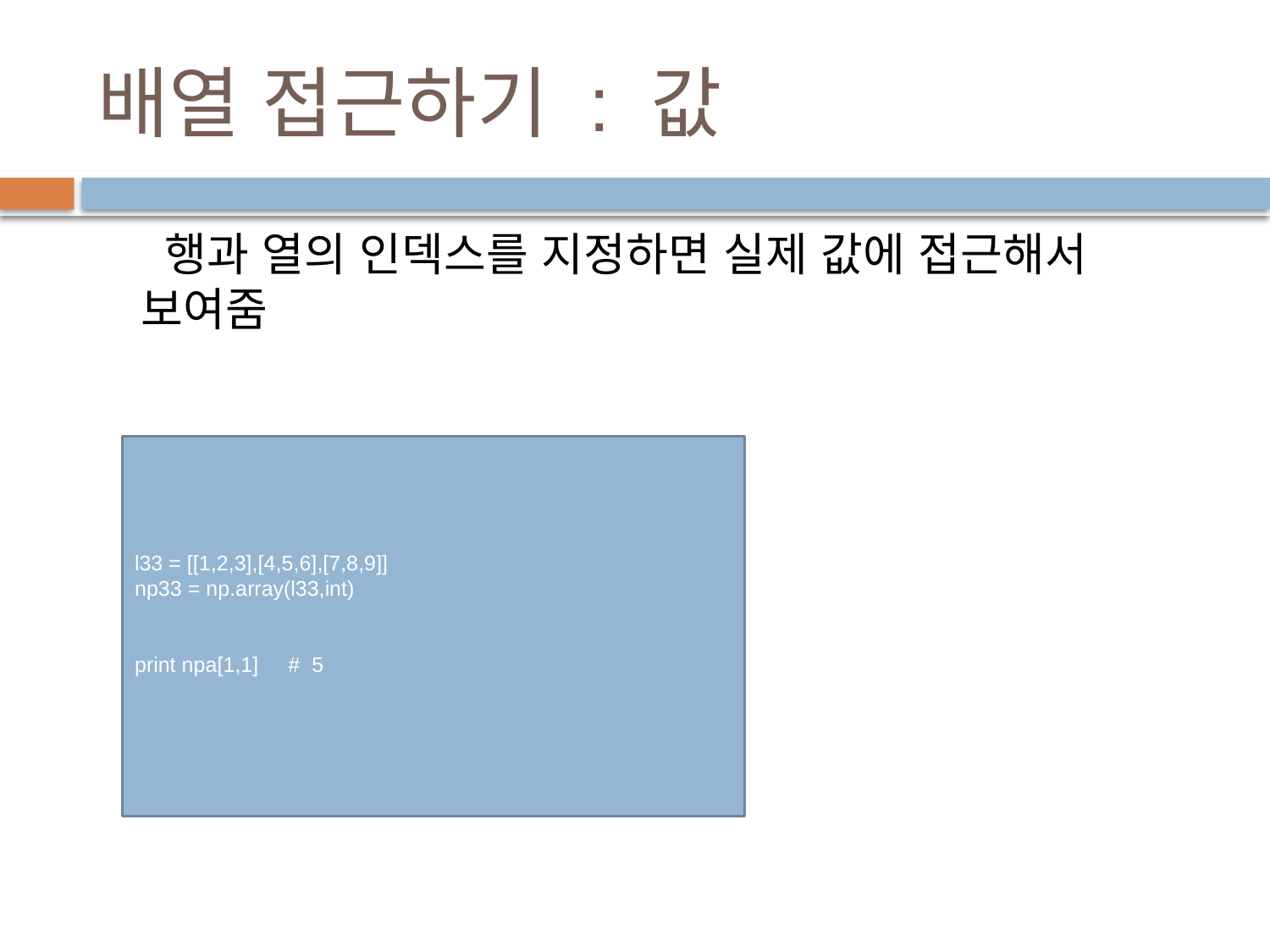

# 배열 접근하기 : 값
 행과 열의 인덱스를 지정하면 실제 값에 접근해서 보여줌
l33 = [[1,2,3],[4,5,6],[7,8,9]]
np33 = np.array(l33,int)

print npa[1,1]     #  5